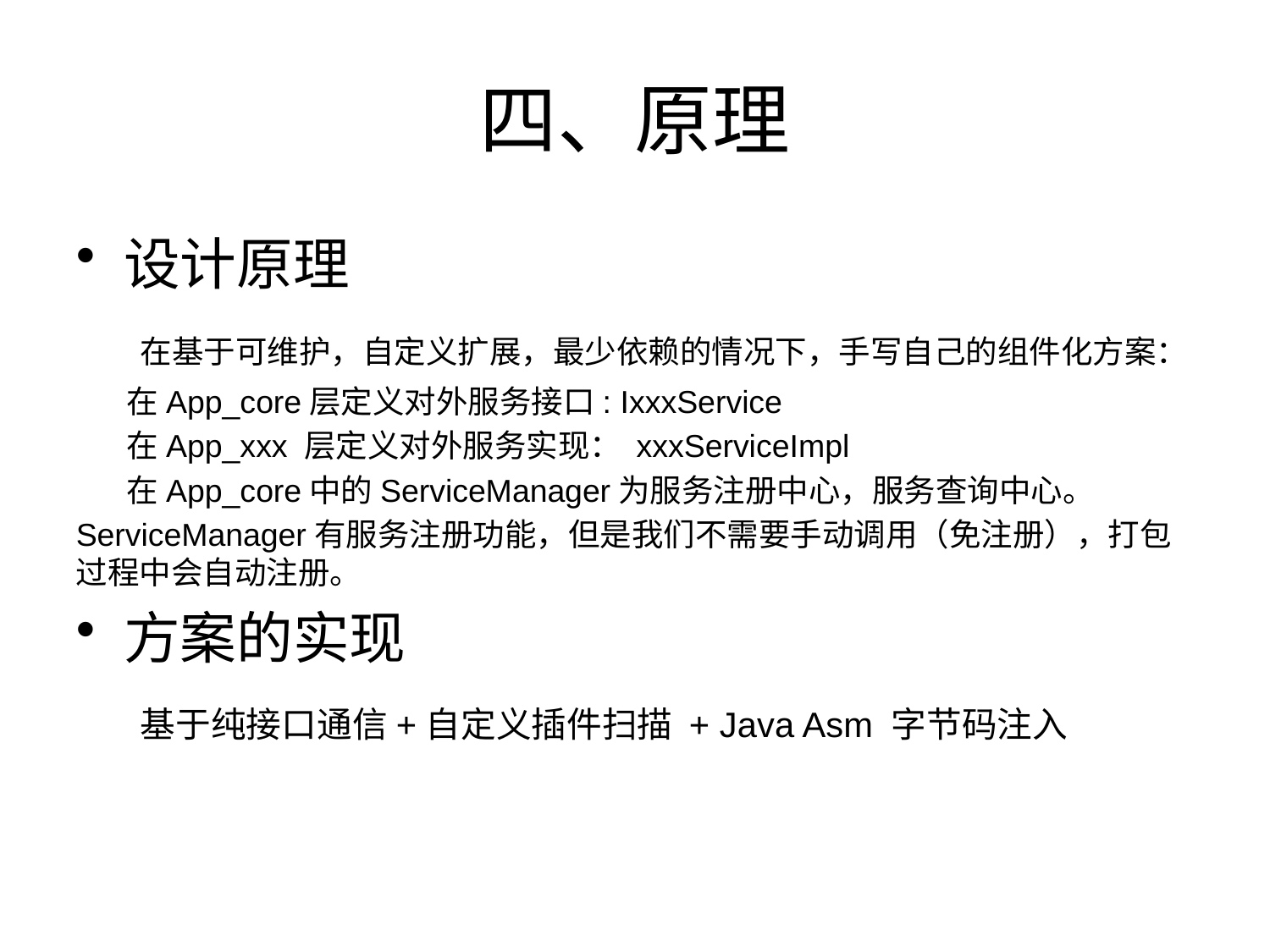

# 四、原理
设计原理
    在基于可维护，自定义扩展，最少依赖的情况下，手写自己的组件化方案：
      在App_core层定义对外服务接口: IxxxService
      在App_xxx 层定义对外服务实现： xxxServiceImpl
      在App_core中的ServiceManager为服务注册中心，服务查询中心。
ServiceManager有服务注册功能，但是我们不需要手动调用（免注册），打包过程中会自动注册。
方案的实现
    基于纯接口通信+自定义插件扫描 + Java Asm 字节码注入